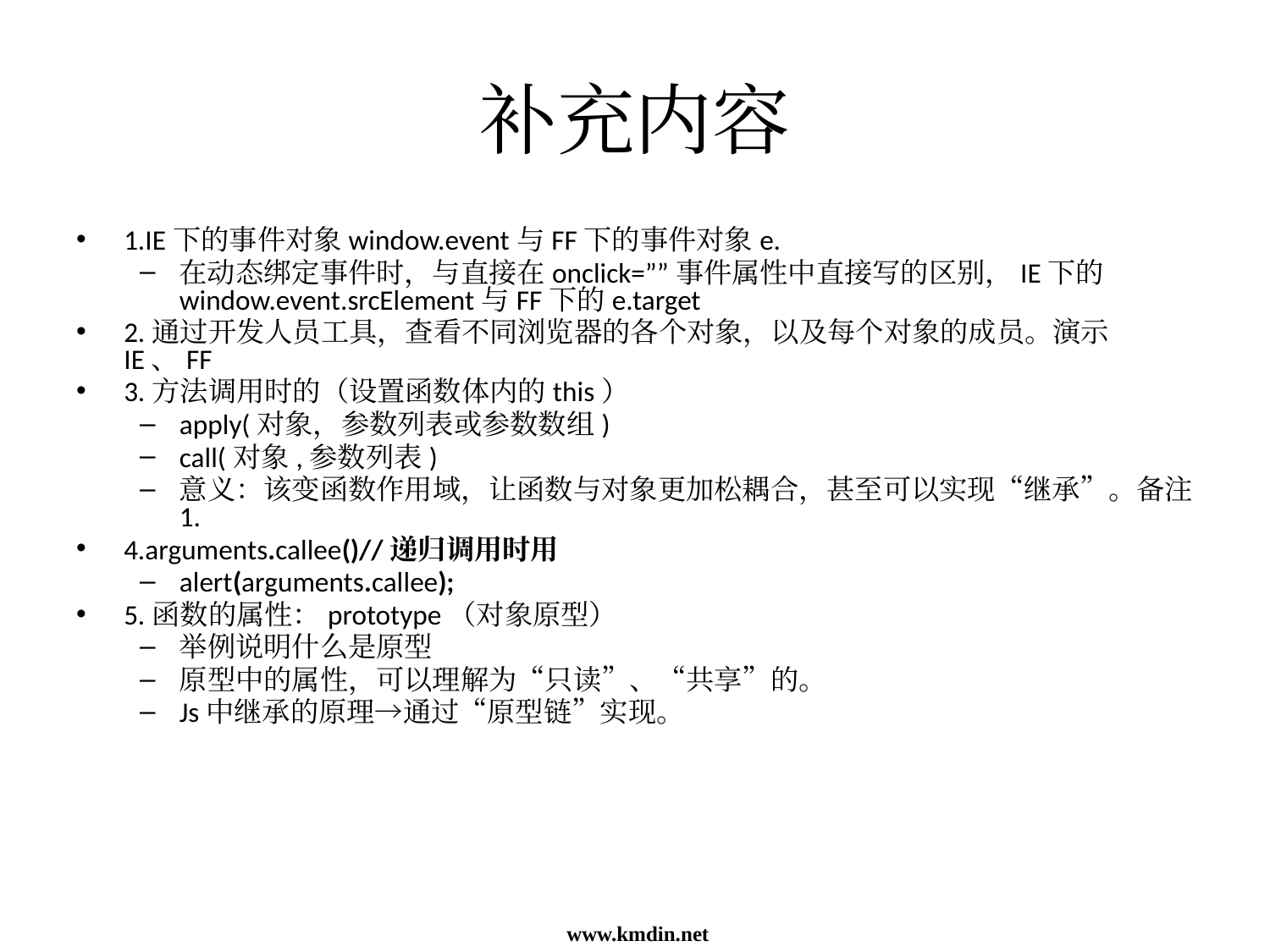

# 补充内容
1.IE下的事件对象window.event与FF下的事件对象e.
在动态绑定事件时，与直接在onclick=””事件属性中直接写的区别，IE下的window.event.srcElement与FF下的e.target
2.通过开发人员工具，查看不同浏览器的各个对象，以及每个对象的成员。演示IE、FF
3.方法调用时的（设置函数体内的this）
apply(对象，参数列表或参数数组)
call(对象,参数列表)
意义：该变函数作用域，让函数与对象更加松耦合，甚至可以实现“继承”。备注1.
4.arguments.callee()//递归调用时用
alert(arguments.callee);
5.函数的属性：prototype（对象原型）
举例说明什么是原型
原型中的属性，可以理解为“只读”、“共享”的。
Js中继承的原理→通过“原型链”实现。